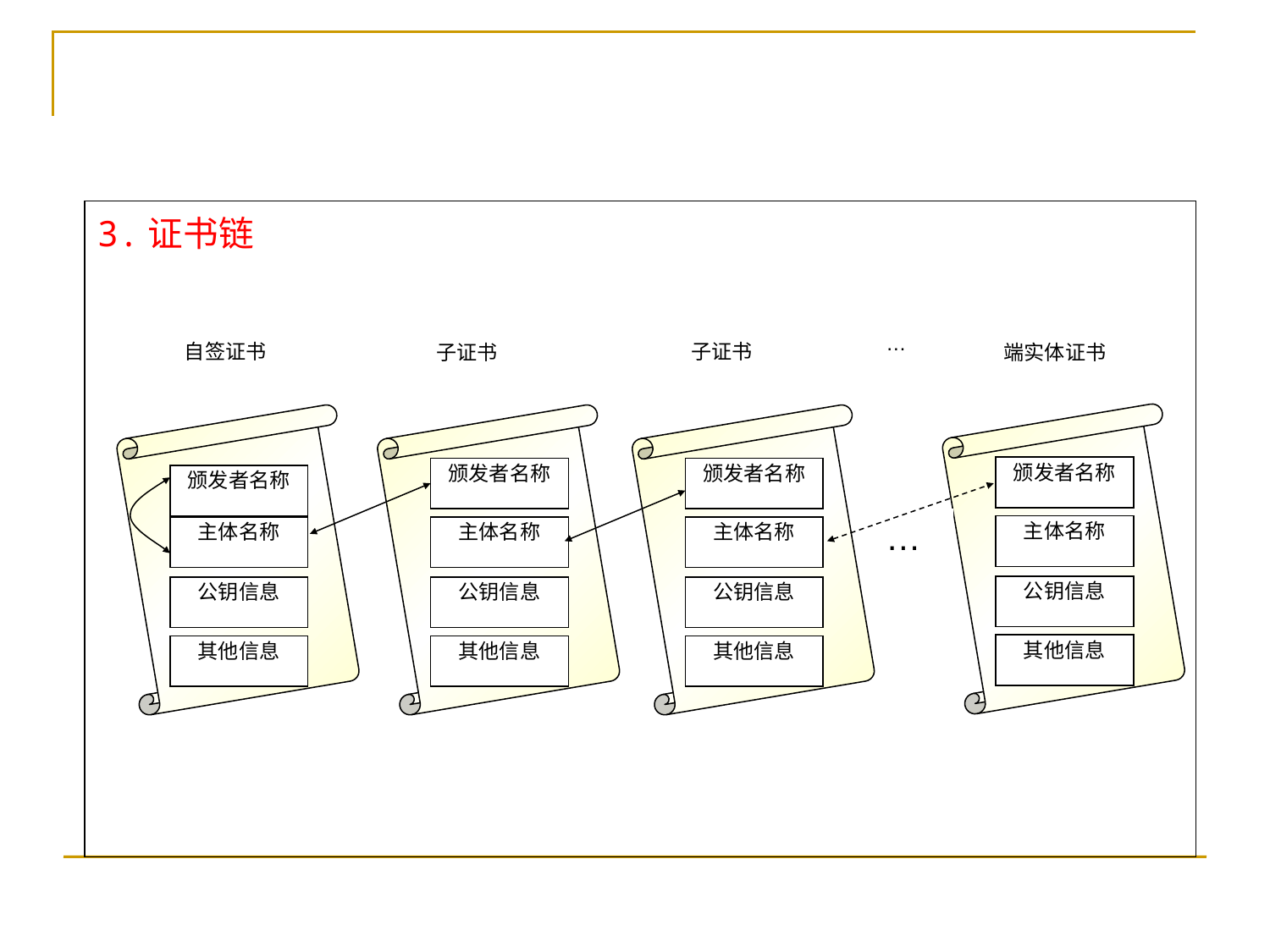

3.证书链
…
子证书
自签证书
子证书
端实体证书

颁发者名称
主体名称
公钥信息
其他信息

颁发者名称
主体名称
公钥信息
其他信息

颁发者名称
主体名称
公钥信息
其他信息

颁发者名称
主体名称
公钥信息
其他信息
…